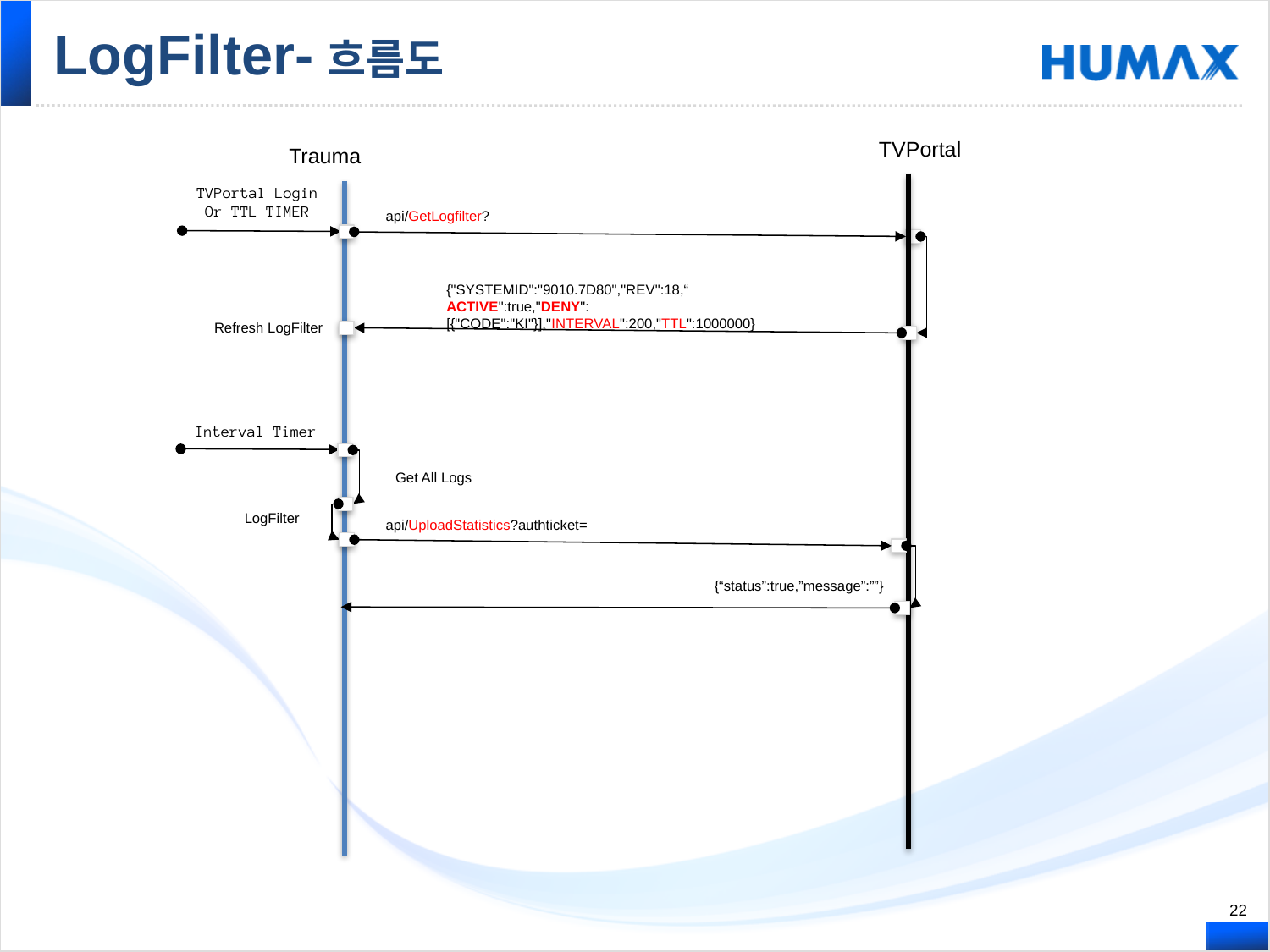

# LogFilter-흐름도
TVPortal
Trauma
TVPortal Login
Or TTL TIMER
api/GetLogfilter?

{"SYSTEMID":"9010.7D80","REV":18,“
ACTIVE":true,"DENY":[{"CODE":"KI"}],"INTERVAL":200,"TTL":1000000}
Refresh LogFilter

Interval Timer

Get All Logs

LogFilter
api/UploadStatistics?authticket=

{“status”:true,”message”:””}

22